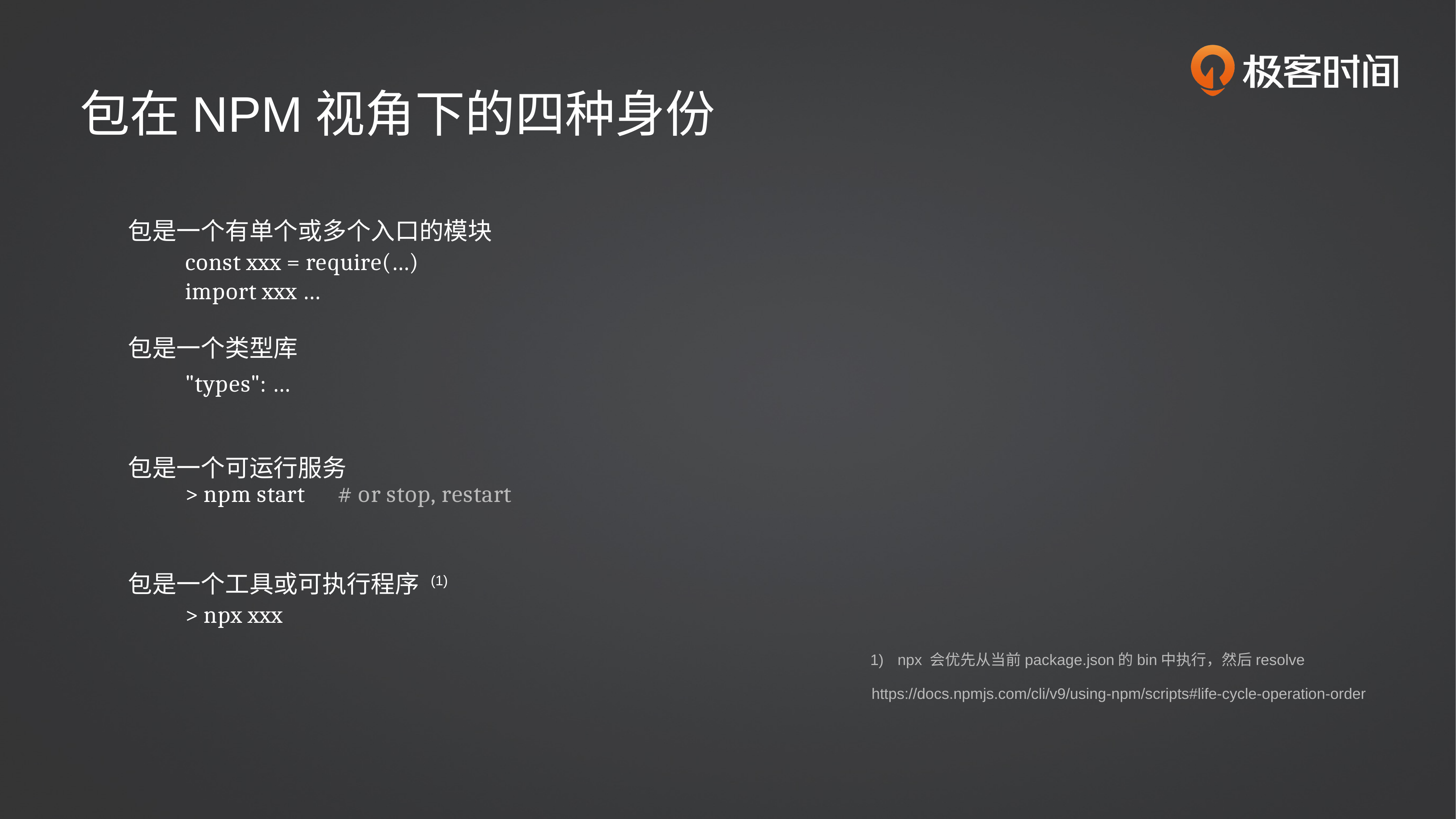

包在NPM视角下的四种身份
包是一个有单个或多个入口的模块
const xxx = require(…)
import xxx …
包是一个类型库
"types": …
包是一个可运行服务
> npm start      # or stop, restart
包是一个工具或可执行程序 (1)
> npx xxx
npx 会优先从当前package.json的bin中执行，然后resolve
https://docs.npmjs.com/cli/v9/using-npm/scripts#life-cycle-operation-order